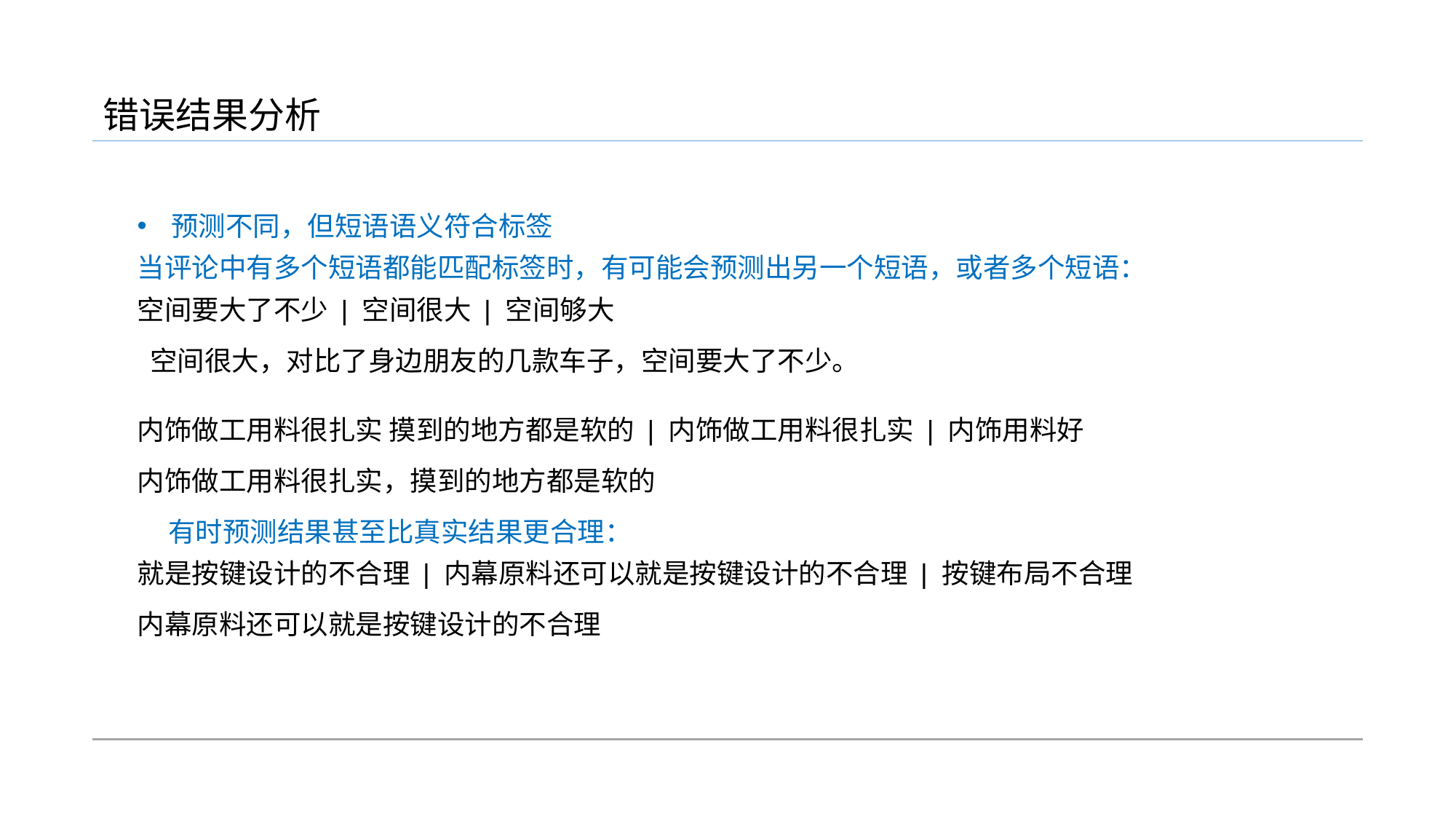

错误结果分析

预测不同，但短语语义符合标签
当评论中有多个短语都能匹配标签时，有可能会预测出另一个短语，或者多个短语：
空间要大了不少 | 空间很大 | 空间够大
 空间很大，对比了身边朋友的几款车子，空间要大了不少。
内饰做工用料很扎实 摸到的地方都是软的 | 内饰做工用料很扎实 | 内饰用料好
内饰做工用料很扎实，摸到的地方都是软的
    有时预测结果甚至比真实结果更合理：
就是按键设计的不合理 | 内幕原料还可以就是按键设计的不合理 | 按键布局不合理
内幕原料还可以就是按键设计的不合理